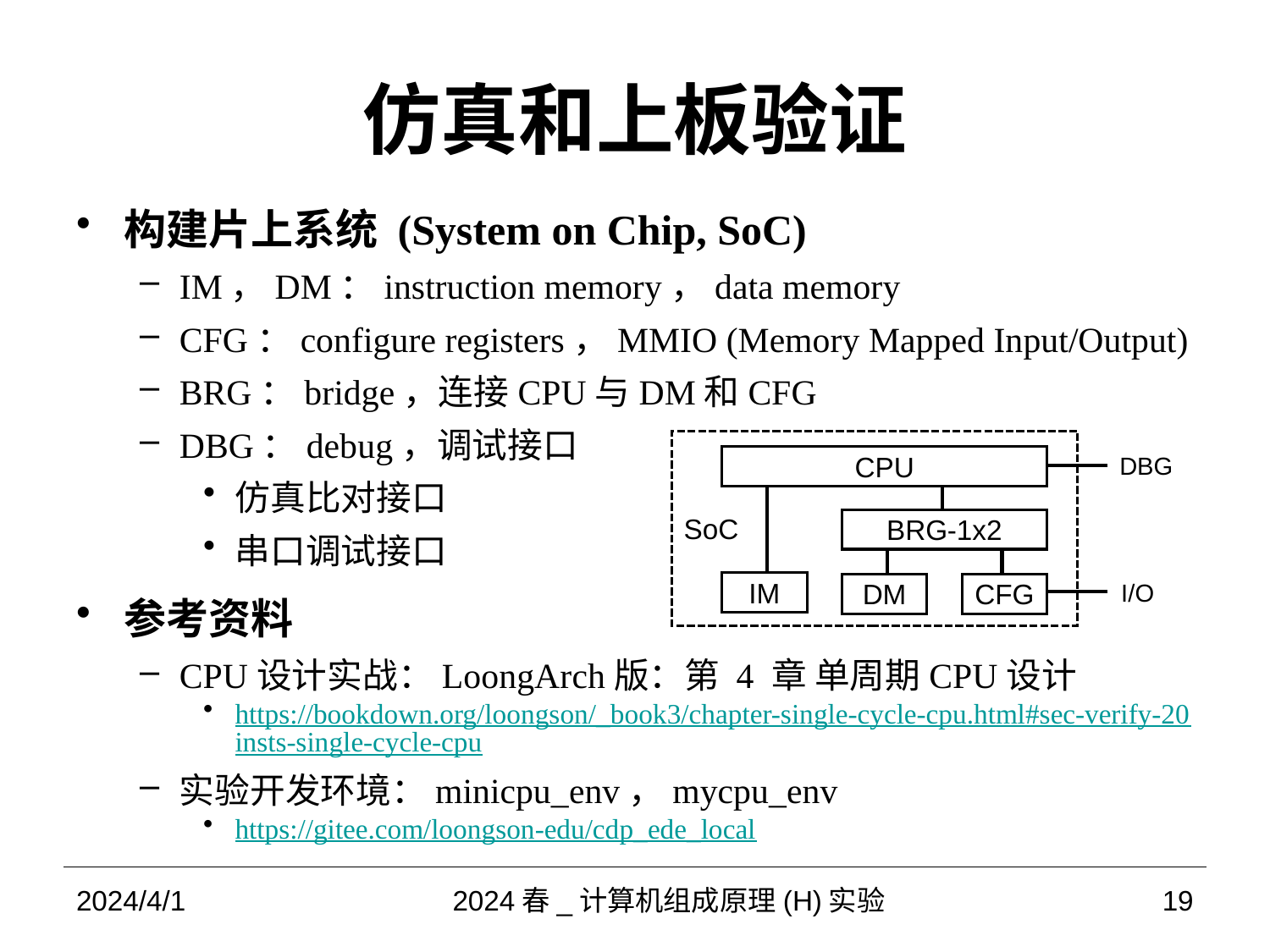

# 仿真和上板验证
构建片上系统 (System on Chip, SoC)
IM，DM：instruction memory，data memory
CFG：configure registers，MMIO (Memory Mapped Input/Output)
BRG：bridge，连接CPU与DM和CFG
DBG：debug，调试接口
仿真比对接口
串口调试接口
参考资料
CPU设计实战：LoongArch版：第 4 章 单周期CPU设计
https://bookdown.org/loongson/_book3/chapter-single-cycle-cpu.html#sec-verify-20insts-single-cycle-cpu
实验开发环境：minicpu_env，mycpu_env
https://gitee.com/loongson-edu/cdp_ede_local

SoC
CPU
BRG-1x2
IM
DM
CFG
DBG
I/O
2024/4/1
2024春_计算机组成原理(H)实验
19